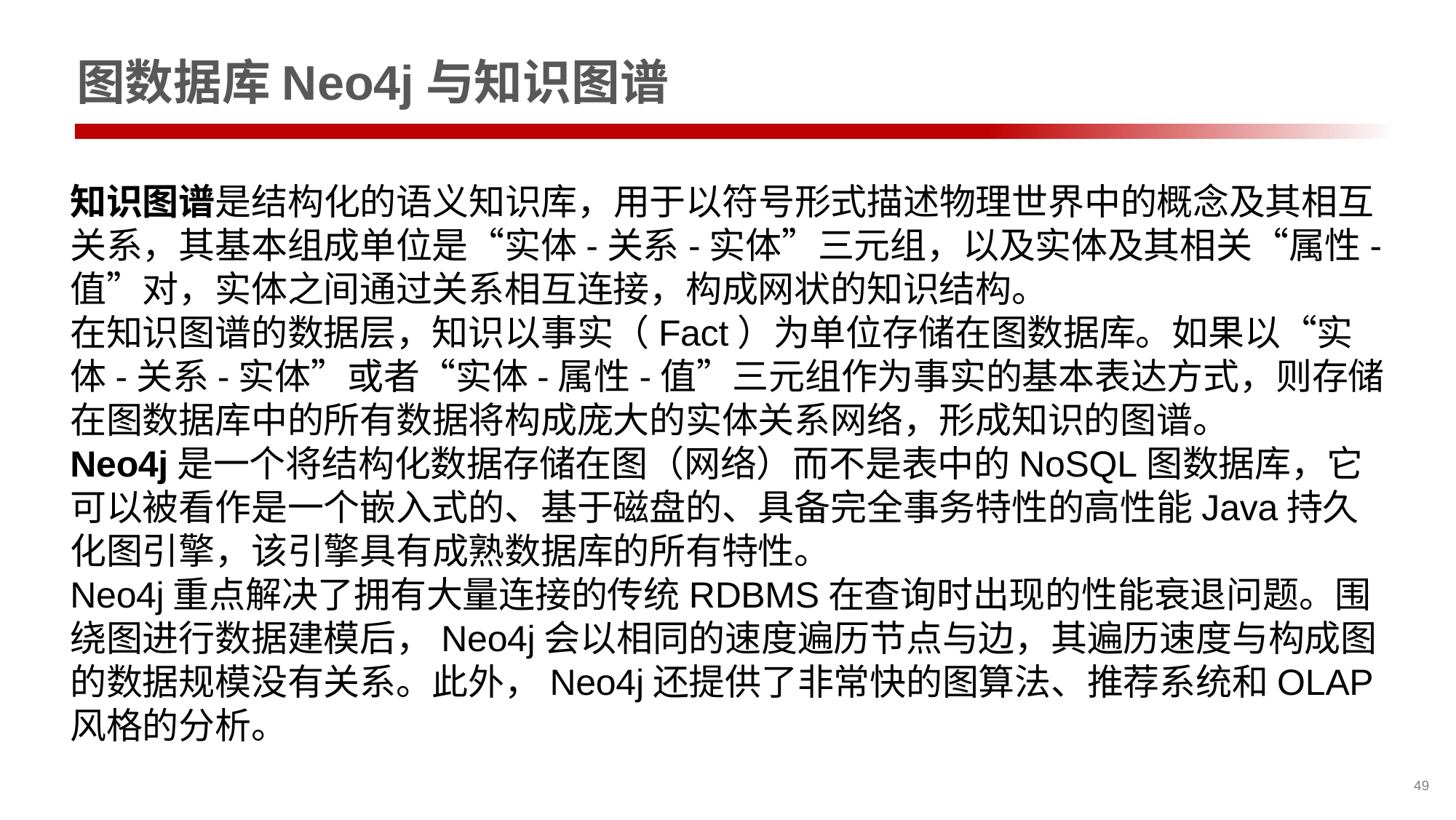

# 图数据库Neo4j与知识图谱

知识图谱是结构化的语义知识库，用于以符号形式描述物理世界中的概念及其相互关系，其基本组成单位是“实体-关系-实体”三元组，以及实体及其相关“属性-值”对，实体之间通过关系相互连接，构成网状的知识结构。
在知识图谱的数据层，知识以事实（Fact）为单位存储在图数据库。如果以“实体-关系-实体”或者“实体-属性-值”三元组作为事实的基本表达方式，则存储在图数据库中的所有数据将构成庞大的实体关系网络，形成知识的图谱。
Neo4j是一个将结构化数据存储在图（网络）而不是表中的NoSQL图数据库，它可以被看作是一个嵌入式的、基于磁盘的、具备完全事务特性的高性能Java持久化图引擎，该引擎具有成熟数据库的所有特性。
Neo4j重点解决了拥有大量连接的传统RDBMS在查询时出现的性能衰退问题。围绕图进行数据建模后，Neo4j会以相同的速度遍历节点与边，其遍历速度与构成图的数据规模没有关系。此外，Neo4j还提供了非常快的图算法、推荐系统和OLAP风格的分析。
49